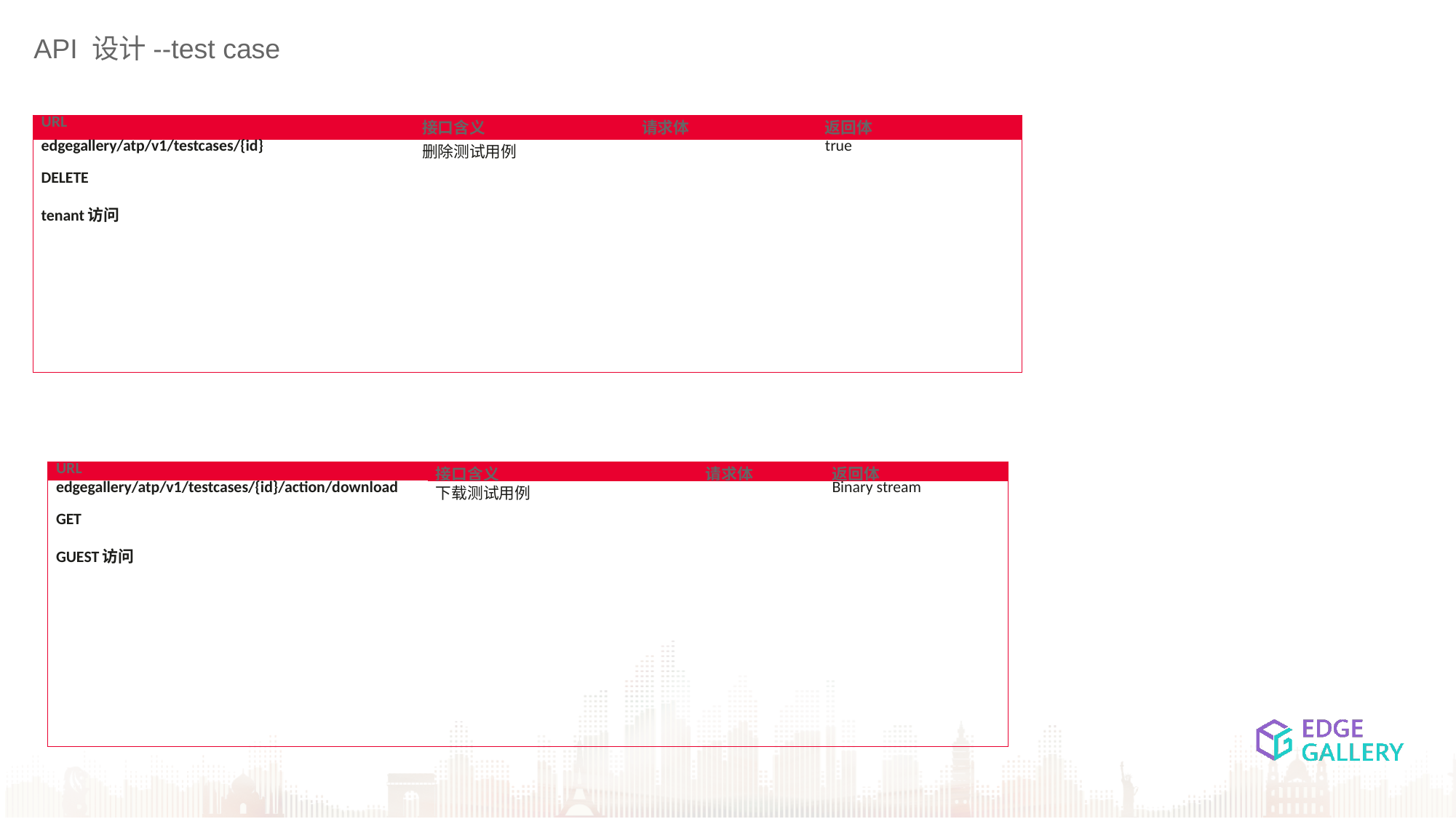

API 设计--test case
| URL | 接口含义 | 请求体 | 返回体 |
| --- | --- | --- | --- |
| edgegallery/atp/v1/testcases/{id} DELETE tenant访问 | 删除测试用例 |  | true |
| URL | 接口含义 | 请求体 | 返回体 |
| --- | --- | --- | --- |
| edgegallery/atp/v1/testcases/{id}/action/download GET GUEST访问 | 下载测试用例 |  | Binary stream |